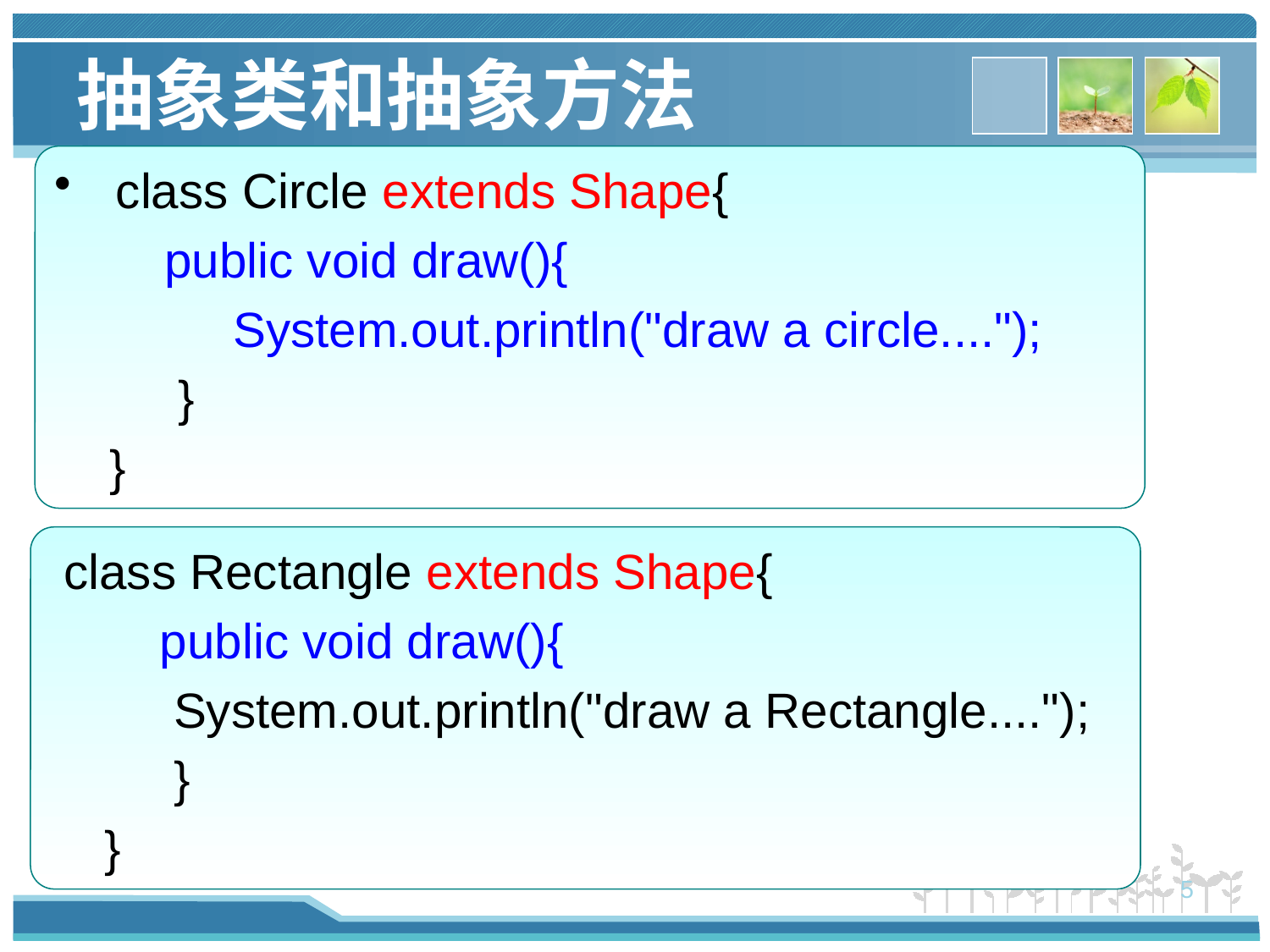

抽象类和抽象方法
  继承抽象类
 class Circle extends Shape{
        public void draw(){
             System.out.println("draw a circle....");
         }
    }

 class Rectangle extends Shape{
        public void draw(){
         System.out.println("draw a Rectangle....");
         }
    }
5